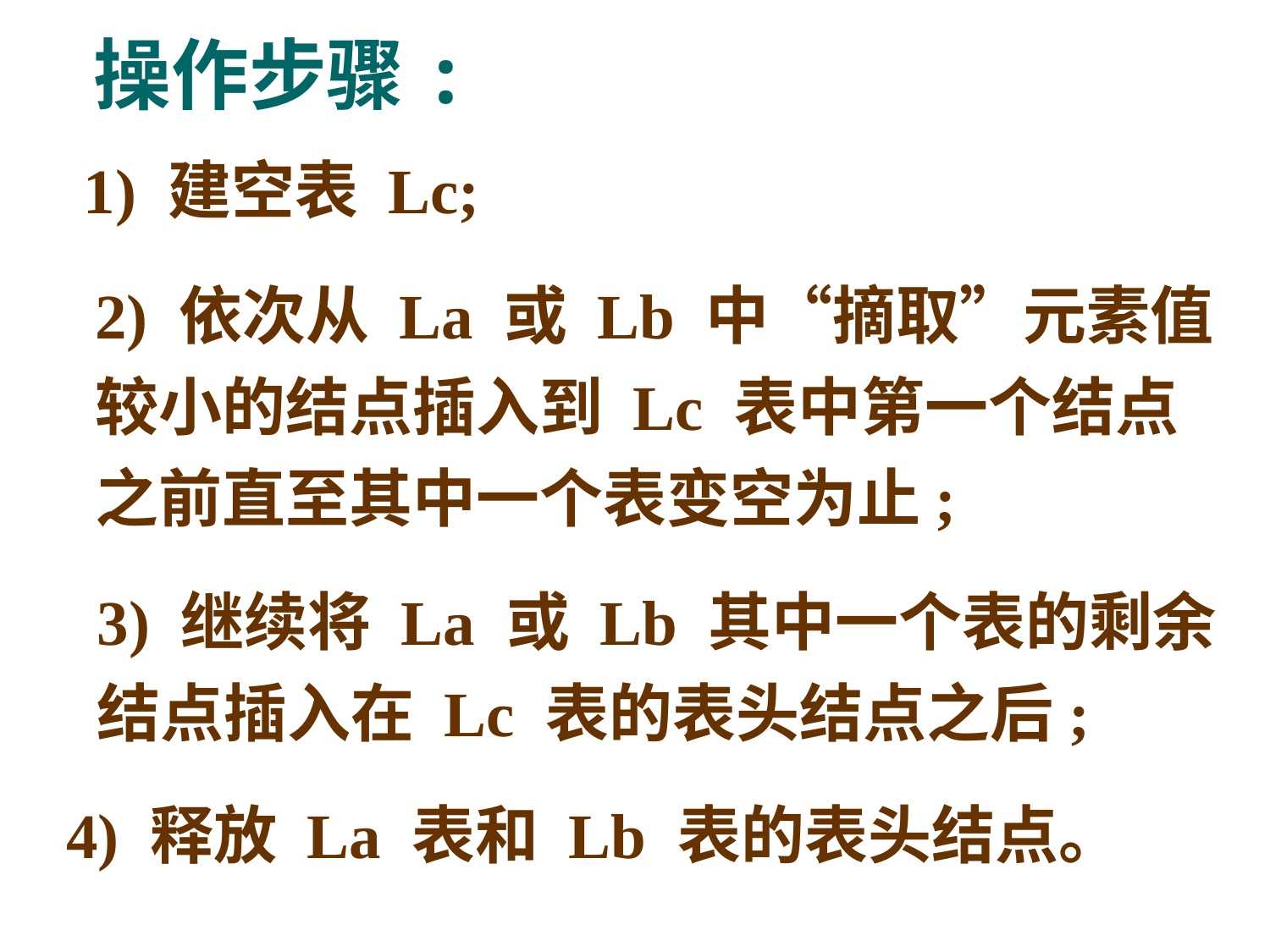

操作步骤:
1) 建空表 Lc;
2) 依次从 La 或 Lb 中“摘取”元素值较小的结点插入到 Lc 表中第一个结点之前直至其中一个表变空为止;
3) 继续将 La 或 Lb 其中一个表的剩余结点插入在 Lc 表的表头结点之后;
4) 释放 La 表和 Lb 表的表头结点。